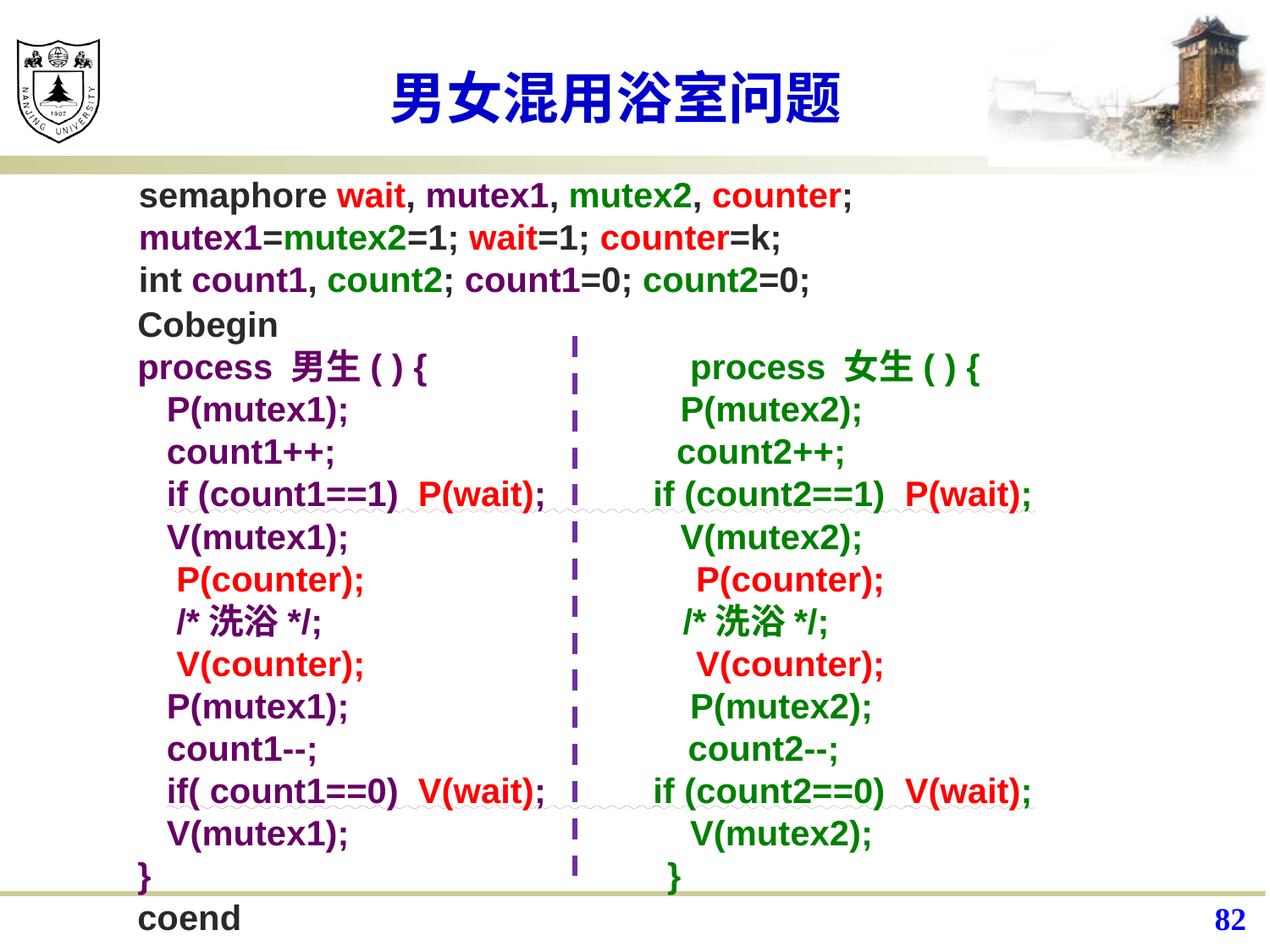

# 男女混用浴室问题
semaphore wait, mutex1, mutex2, counter;
mutex1=mutex2=1; wait=1; counter=k;
int count1, count2; count1=0; count2=0;

Cobegin
process 男生( ) {                           process 女生( ) {
   P(mutex1);                                  P(mutex2);
   count1++;                                   count2++;
   if (count1==1)  P(wait);           if (count2==1)  P(wait);
   V(mutex1);                                  V(mutex2);
    P(counter);                                  P(counter);
    /*洗浴*/;                                     /*洗浴*/;
    V(counter);                                  V(counter);
   P(mutex1);                                   P(mutex2);
   count1--;                                      count2--;
   if( count1==0)  V(wait);           if (count2==0)  V(wait);
   V(mutex1);                                   V(mutex2);
}                                                     }
coend
82